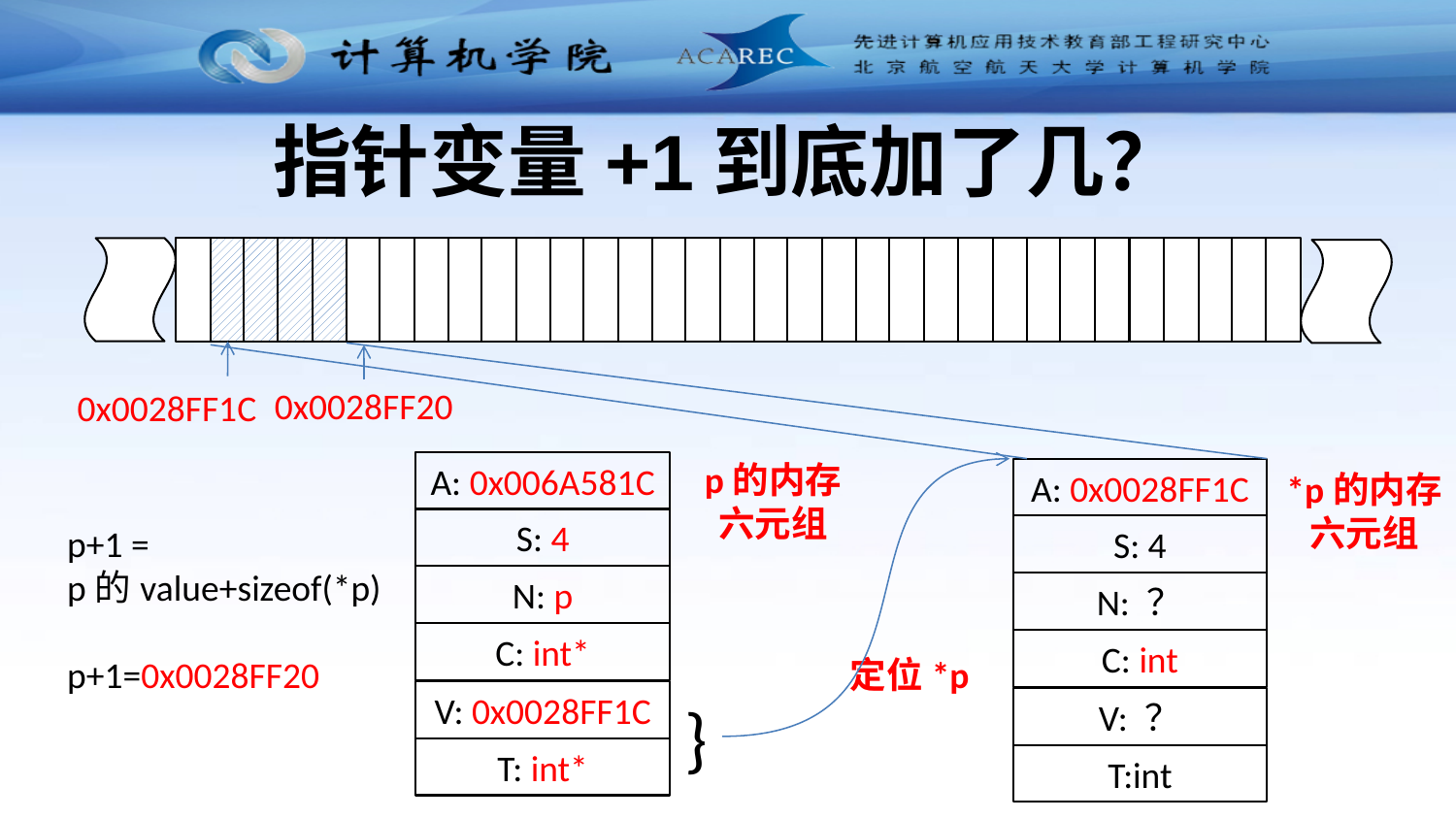

# 指针变量+1到底加了几？

0x0028FF20
0x0028FF1C
p的内存六元组
A: 0x006A581C
A: 0x0028FF1C
*p的内存六元组
S: 4
p+1 =
p的value+sizeof(*p)

p+1=0x0028FF20
S: 4
N: p
N: ？
C: int*
C: int
定位*p
V: 0x0028FF1C
}
V: ？
T: int*
T:int